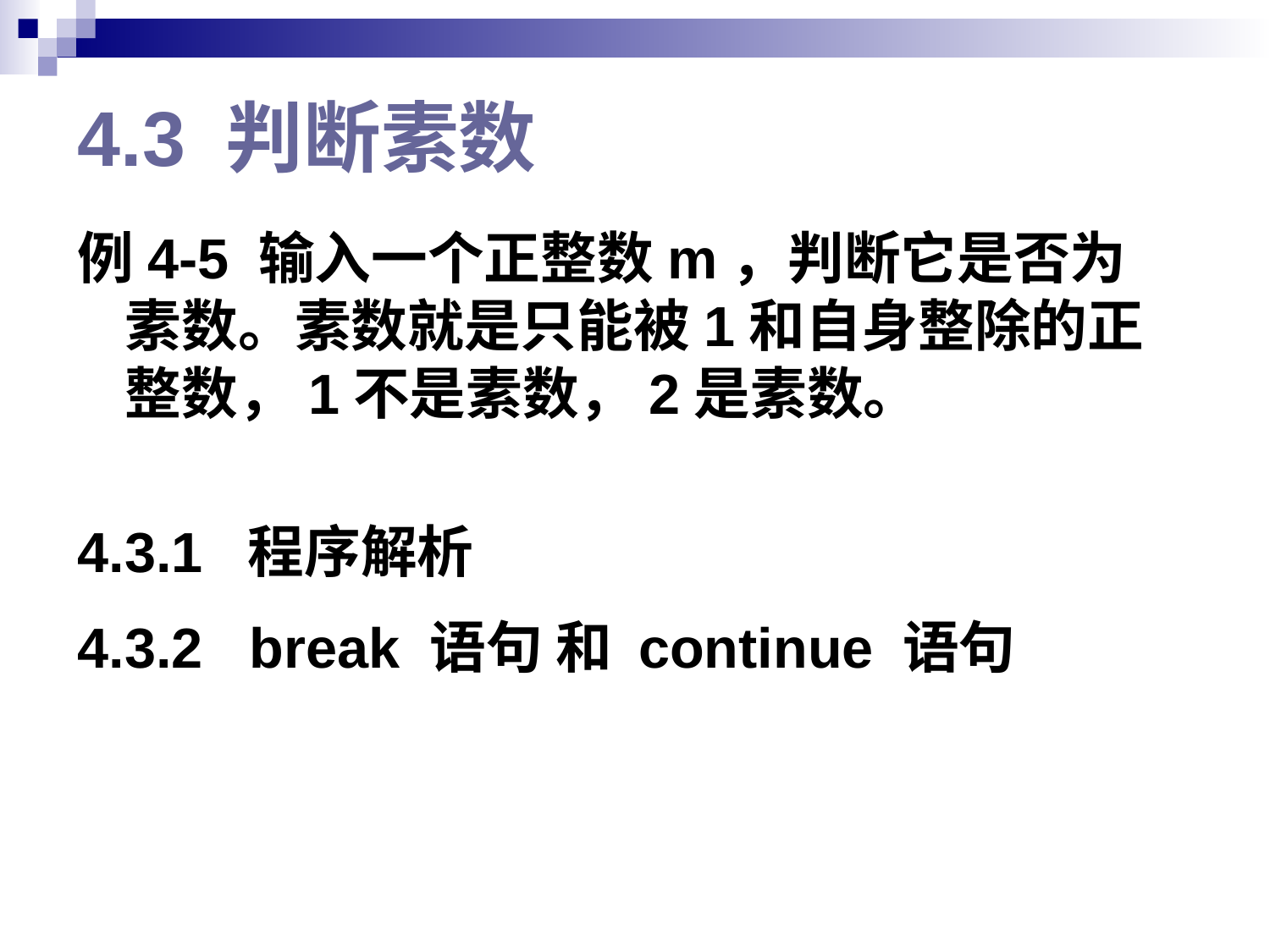

# 4.3 判断素数
例4-5 输入一个正整数m，判断它是否为素数。素数就是只能被1和自身整除的正整数，1不是素数，2是素数。

4.3.1  程序解析
4.3.2   break 语句 和 continue 语句